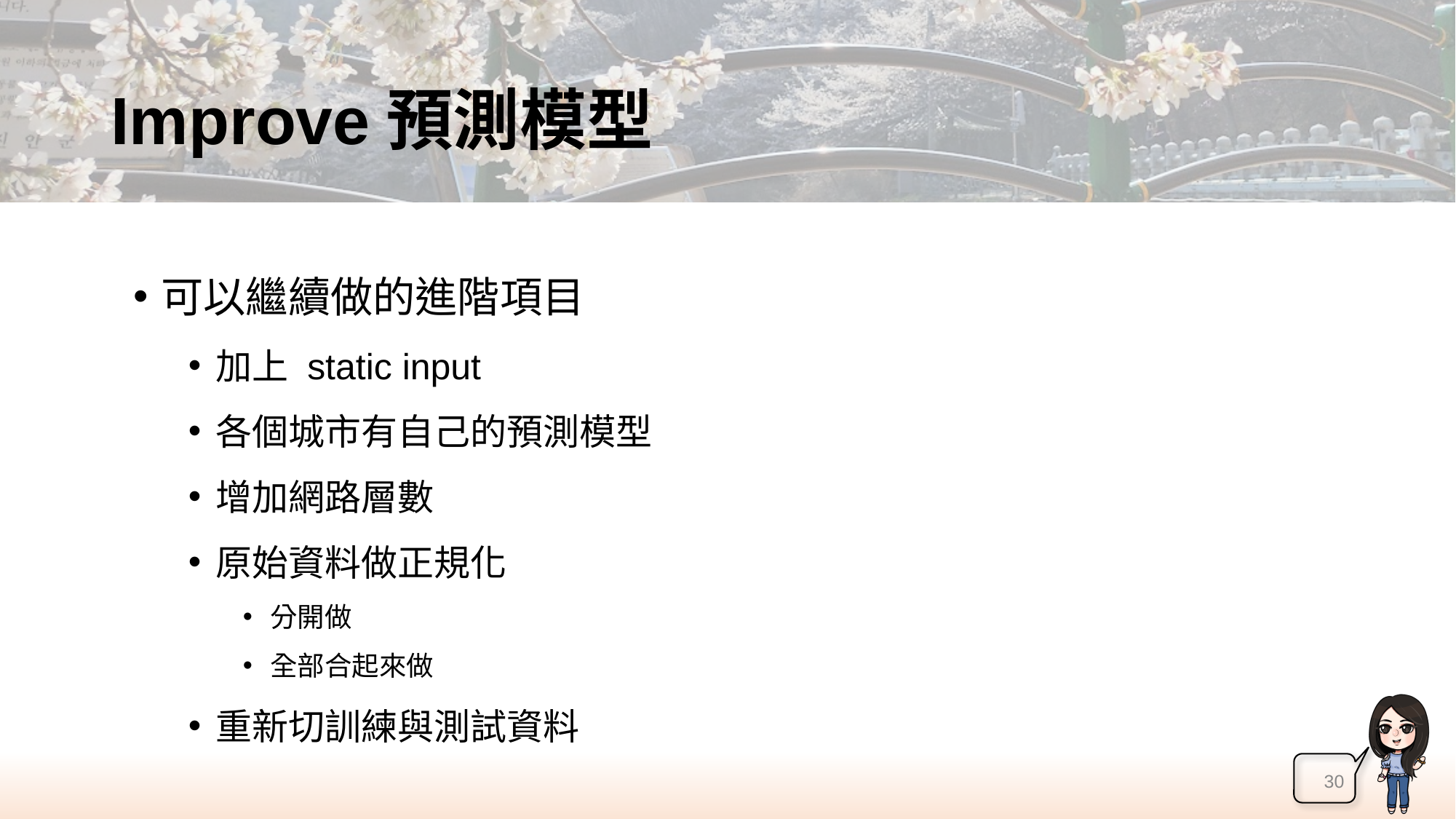

# Improve預測模型
可以繼續做的進階項目
加上 static input
各個城市有自己的預測模型
增加網路層數
原始資料做正規化
分開做
全部合起來做
重新切訓練與測試資料
30